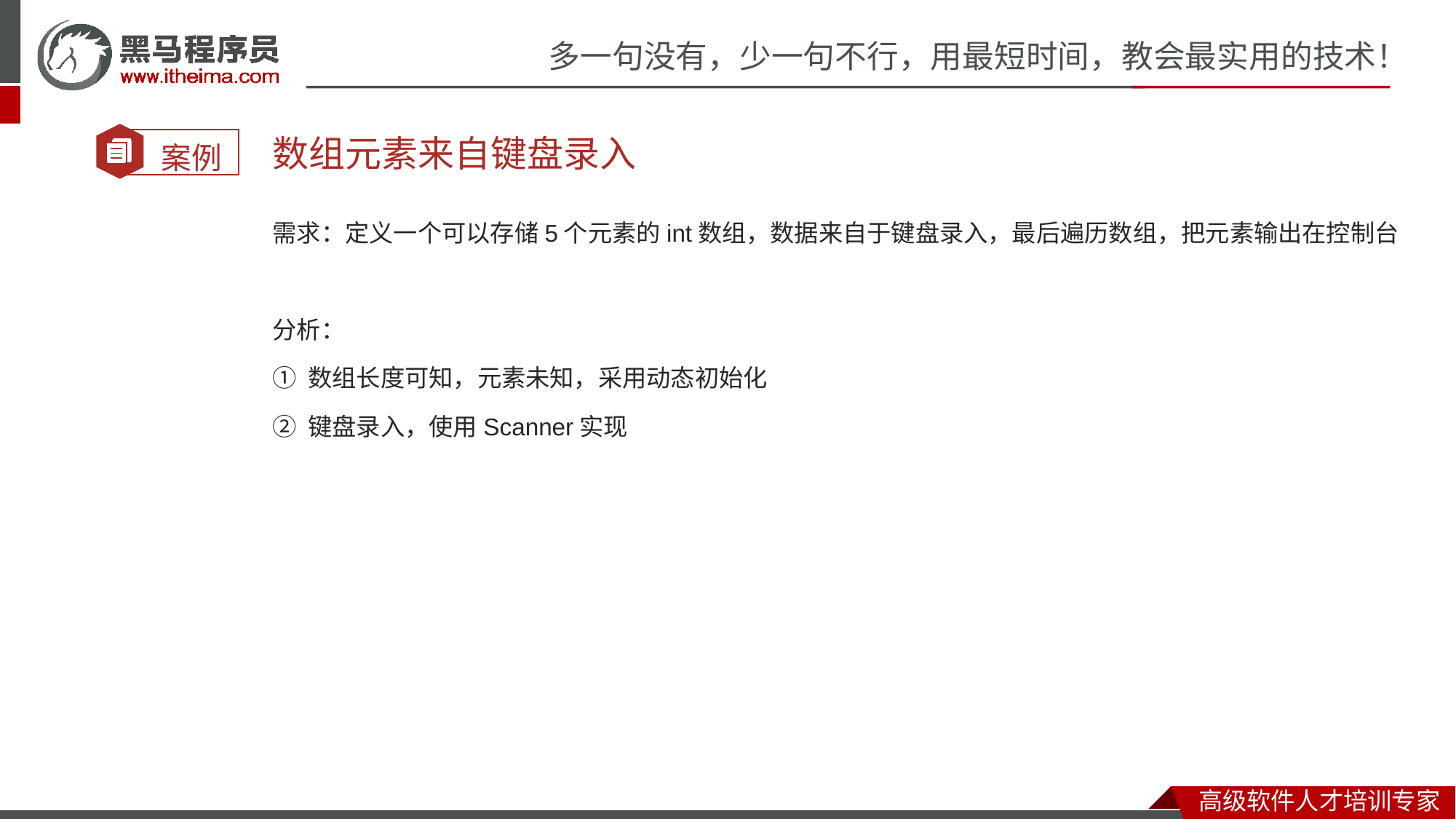

数组元素来自键盘录入
需求：定义一个可以存储5个元素的int数组，数据来自于键盘录入，最后遍历数组，把元素输出在控制台

分析：
① 数组长度可知，元素未知，采用动态初始化
② 键盘录入，使用Scanner实现